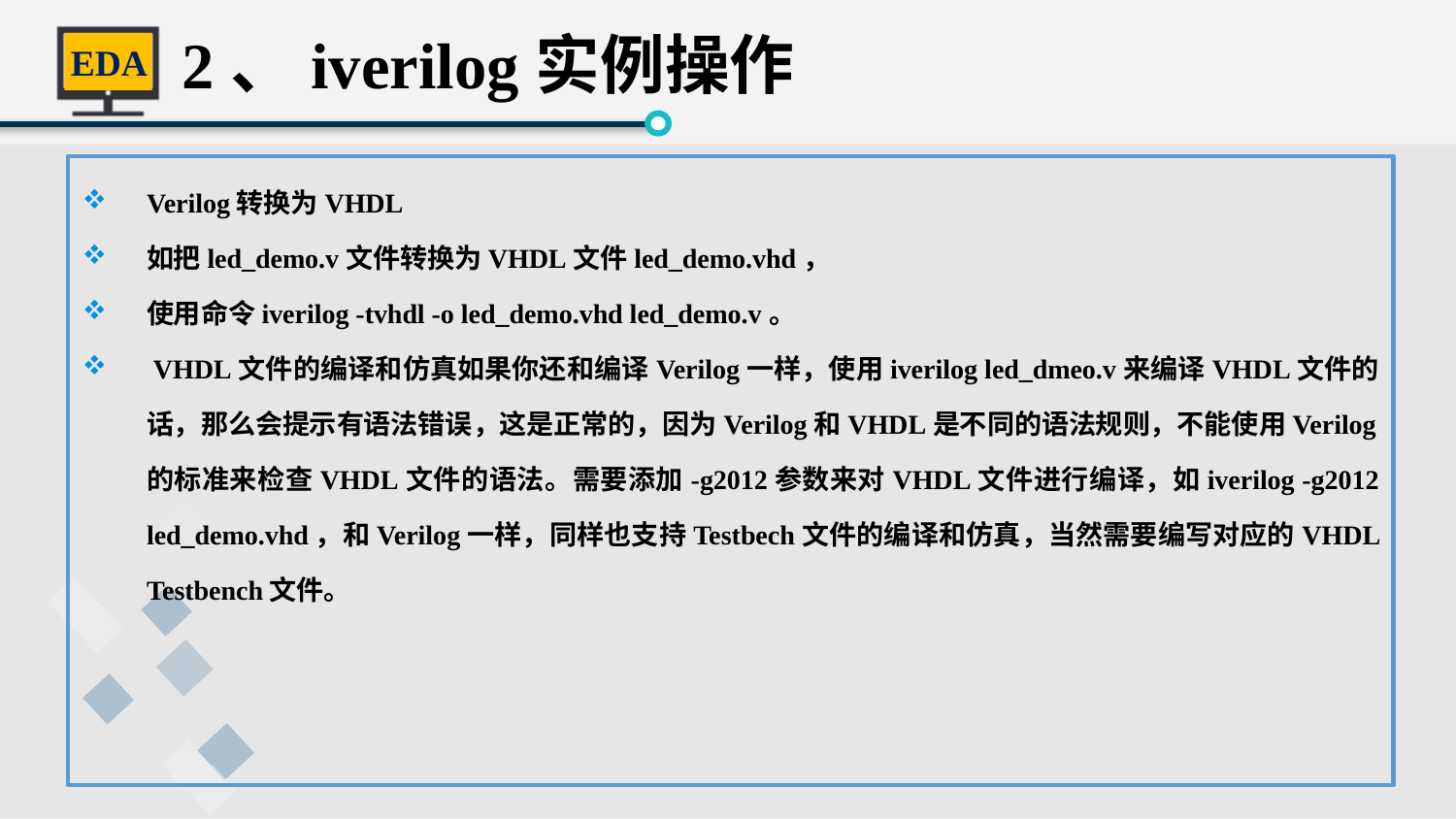

2、iverilog实例操作
Verilog转换为VHDL
如把led_demo.v文件转换为VHDL文件led_demo.vhd，
使用命令iverilog -tvhdl -o led_demo.vhd led_demo.v。
 VHDL文件的编译和仿真如果你还和编译Verilog一样，使用iverilog led_dmeo.v来编译VHDL文件的话，那么会提示有语法错误，这是正常的，因为Verilog和VHDL是不同的语法规则，不能使用Verilog的标准来检查VHDL文件的语法。需要添加-g2012参数来对VHDL文件进行编译，如iverilog -g2012 led_demo.vhd，和Verilog一样，同样也支持Testbech文件的编译和仿真，当然需要编写对应的VHDL Testbench文件。